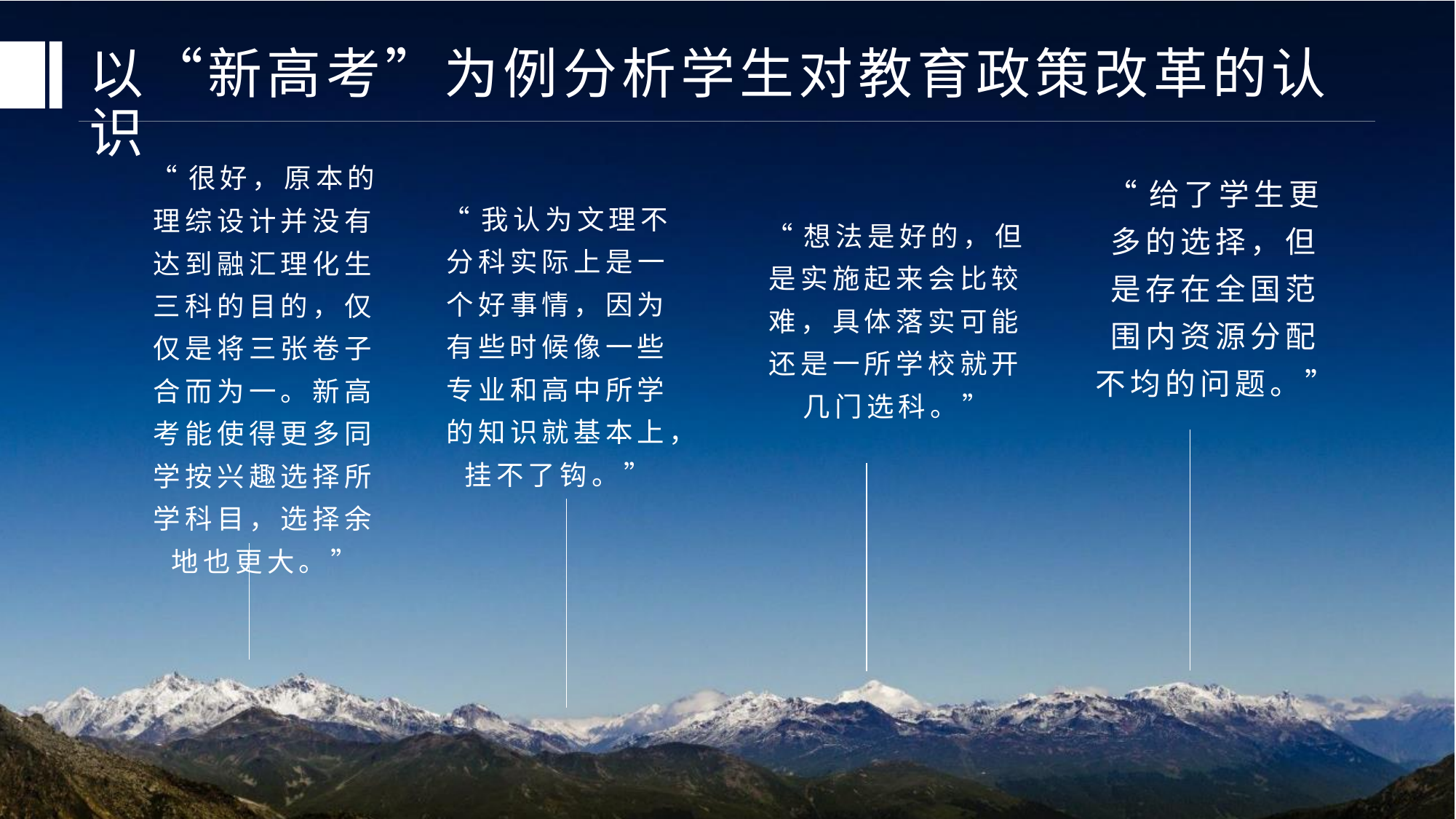

以“新高考”为例分析学生对教育政策改革的认识
“很好，原本的理综设计并没有达到融汇理化生三科的目的，仅仅是将三张卷子合而为一。新高考能使得更多同学按兴趣选择所学科目，选择余地也更大。”
“给了学生更多的选择，但是存在全国范围内资源分配不均的问题。”
“我认为文理不分科实际上是一个好事情，因为有些时候像一些专业和高中所学的知识就基本上，挂不了钩。”
“想法是好的，但是实施起来会比较难，具体落实可能还是一所学校就开几门选科。”